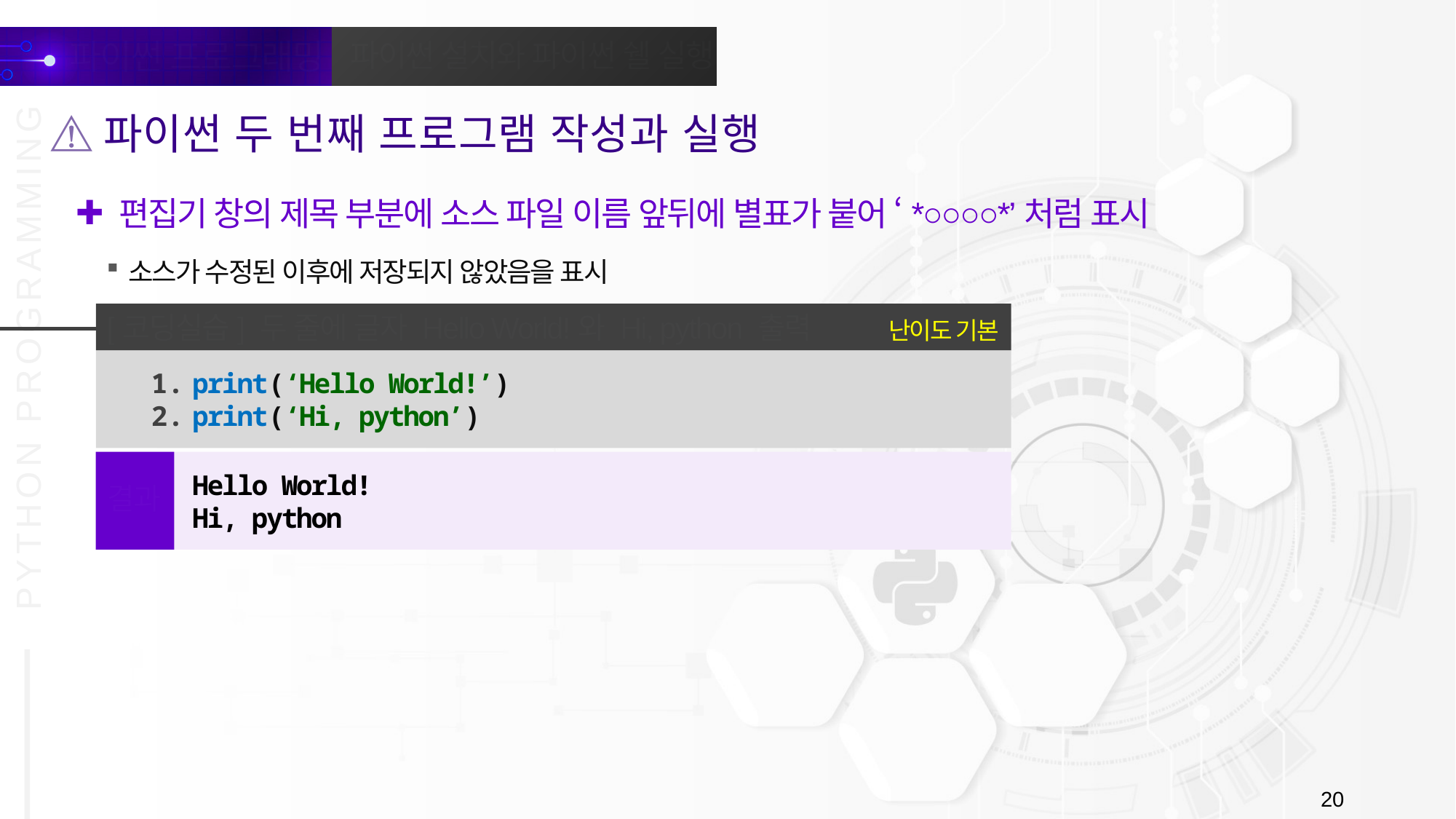

파이썬 두 번째 프로그램 작성과 실행
편집기 창의 제목 부분에 소스 파일 이름 앞뒤에 별표가 붙어 ‘*○○○○*’처럼 표시
소스가 수정된 이후에 저장되지 않았음을 표시

[코딩실습] 두 줄에 글자 Hello World!와 Hi, python 출력
난이도 기본
print(‘Hello World!’)
print(‘Hi, python’)
Hello World!
Hi, python

결과
20